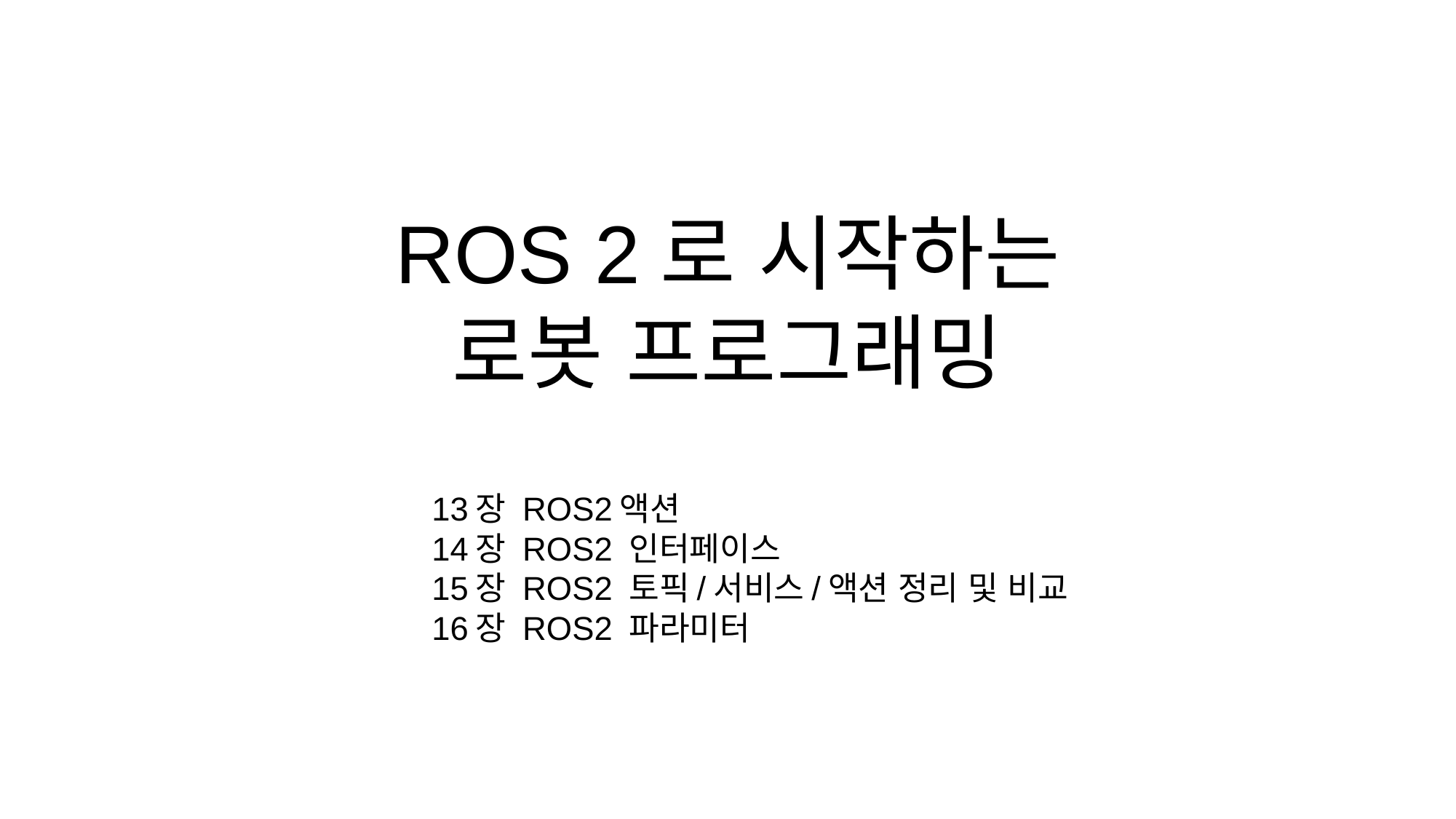

ROS 2로 시작하는
로봇 프로그래밍
13장 ROS2액션
14장 ROS2 인터페이스
15장 ROS2 토픽/서비스/액션 정리 및 비교
16장 ROS2 파라미터